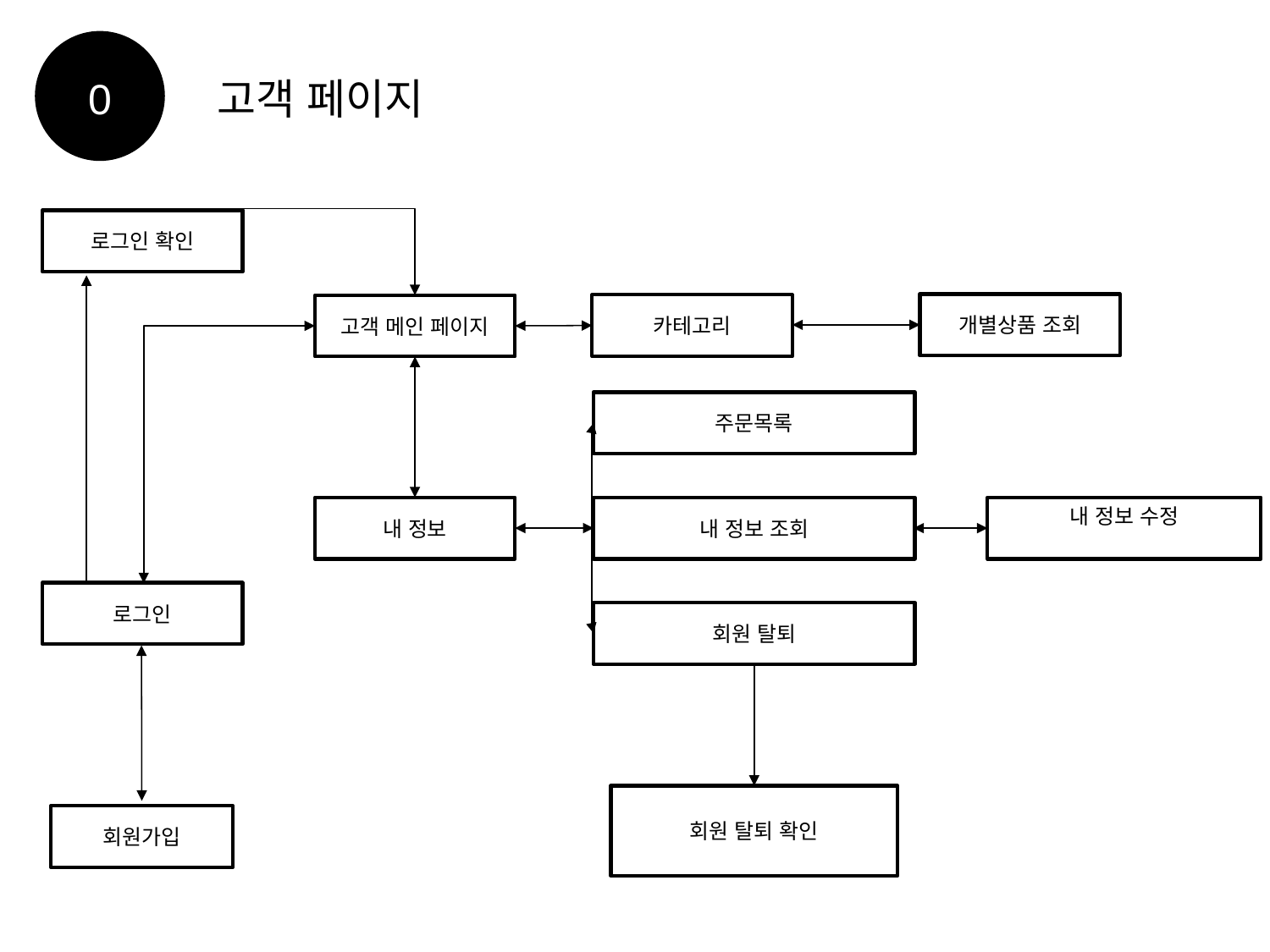

0
고객 페이지

로그인 확인

개별상품 조회
카테고리
고객 메인 페이지
주문목록
내 정보
내 정보 조회
내 정보 수정

로그인

회원 탈퇴
회원 탈퇴 확인
회원가입